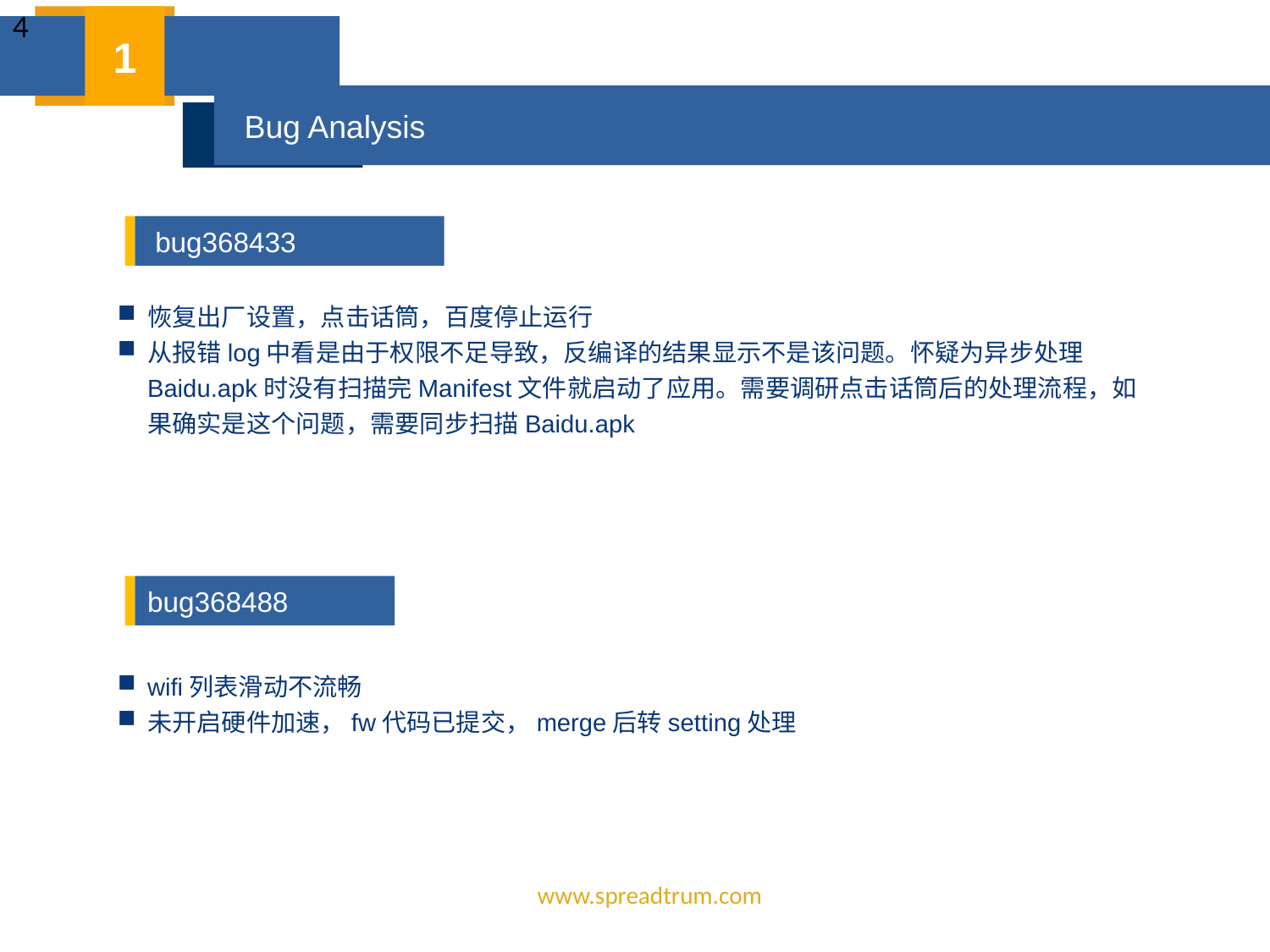

4

1

  Bug Analysis

 bug368433

恢复出厂设置，点击话筒，百度停止运行
从报错log中看是由于权限不足导致，反编译的结果显示不是该问题。怀疑为异步处理Baidu.apk时没有扫描完Manifest文件就启动了应用。需要调研点击话筒后的处理流程，如果确实是这个问题，需要同步扫描Baidu.apk

bug368488

wifi列表滑动不流畅
未开启硬件加速，fw代码已提交，merge后转setting处理

www.spreadtrum.com